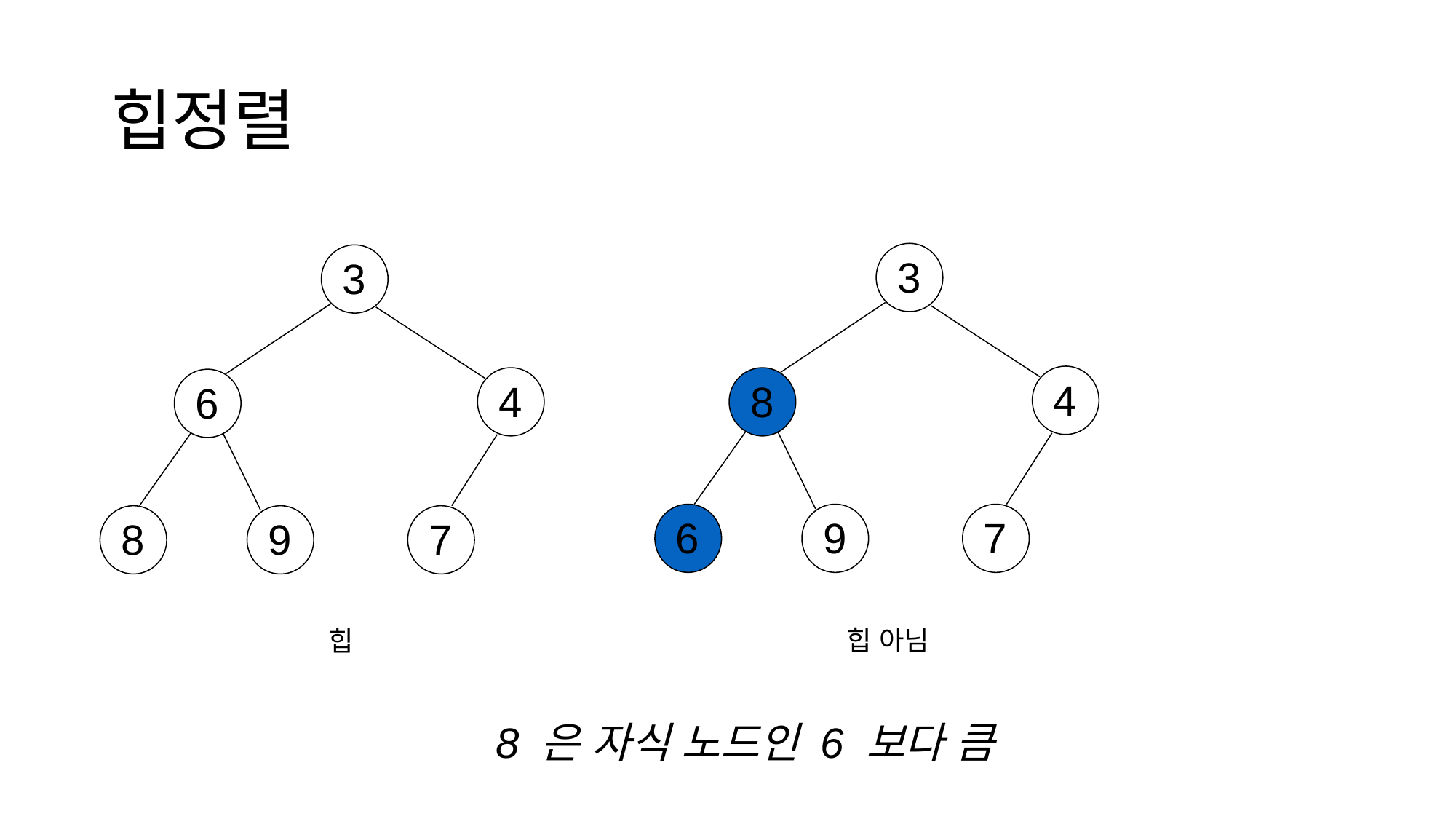

# 힙정렬

3
3

4

4
8
6

6
9
7
8
9
7
힙 아님
힙
8 은 자식 노드인 6 보다 큼